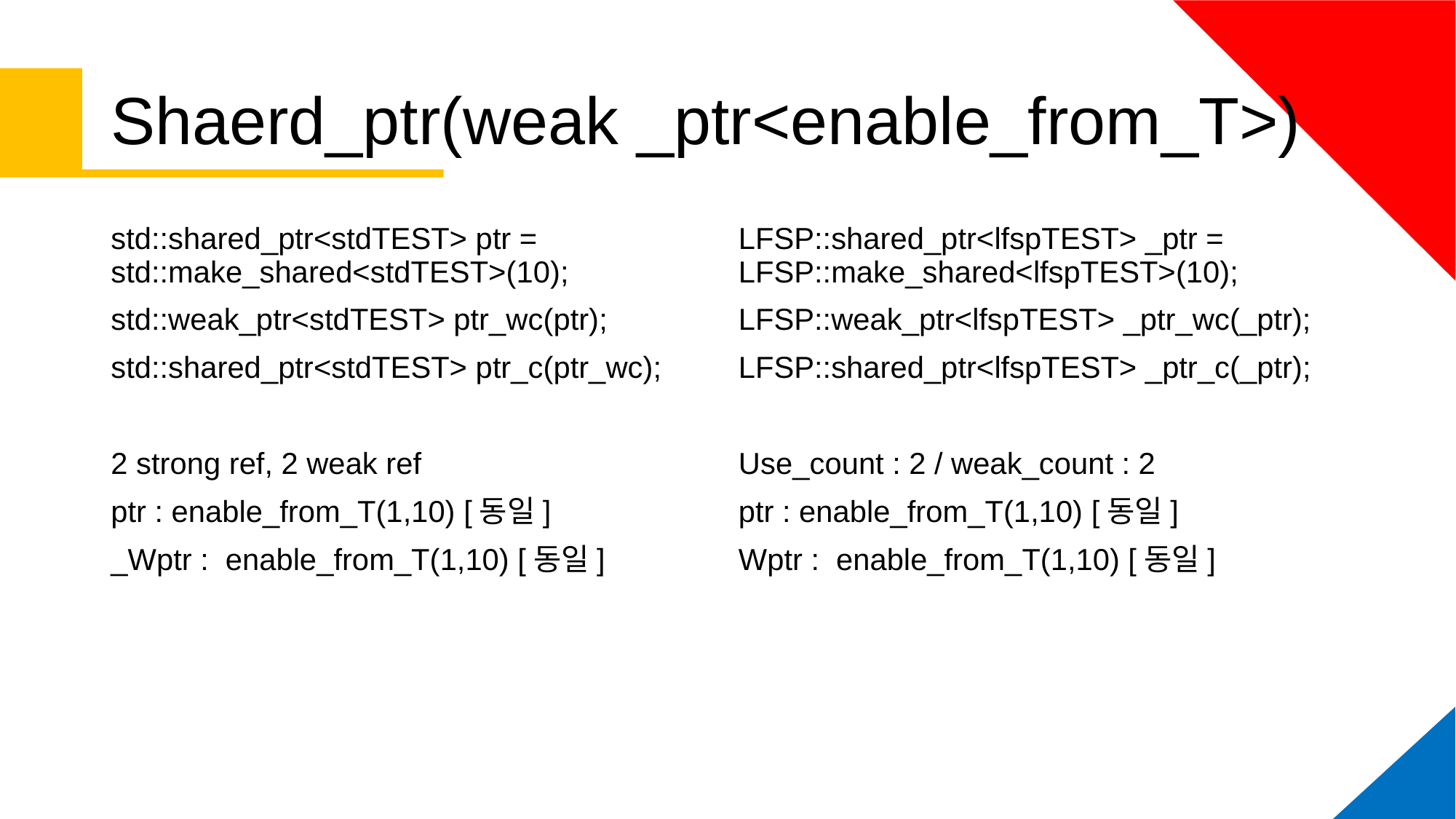

# Shaerd_ptr(weak _ptr<enable_from_T>)

std::shared_ptr<stdTEST> ptr = std::make_shared<stdTEST>(10);
std::weak_ptr<stdTEST> ptr_wc(ptr);
std::shared_ptr<stdTEST> ptr_c(ptr_wc);

2 strong ref, 2 weak ref
ptr : enable_from_T(1,10) [동일]
_Wptr :  enable_from_T(1,10) [동일]
LFSP::shared_ptr<lfspTEST> _ptr = LFSP::make_shared<lfspTEST>(10);
LFSP::weak_ptr<lfspTEST> _ptr_wc(_ptr);
LFSP::shared_ptr<lfspTEST> _ptr_c(_ptr);

Use_count : 2 / weak_count : 2
ptr : enable_from_T(1,10) [동일]
Wptr :  enable_from_T(1,10) [동일]